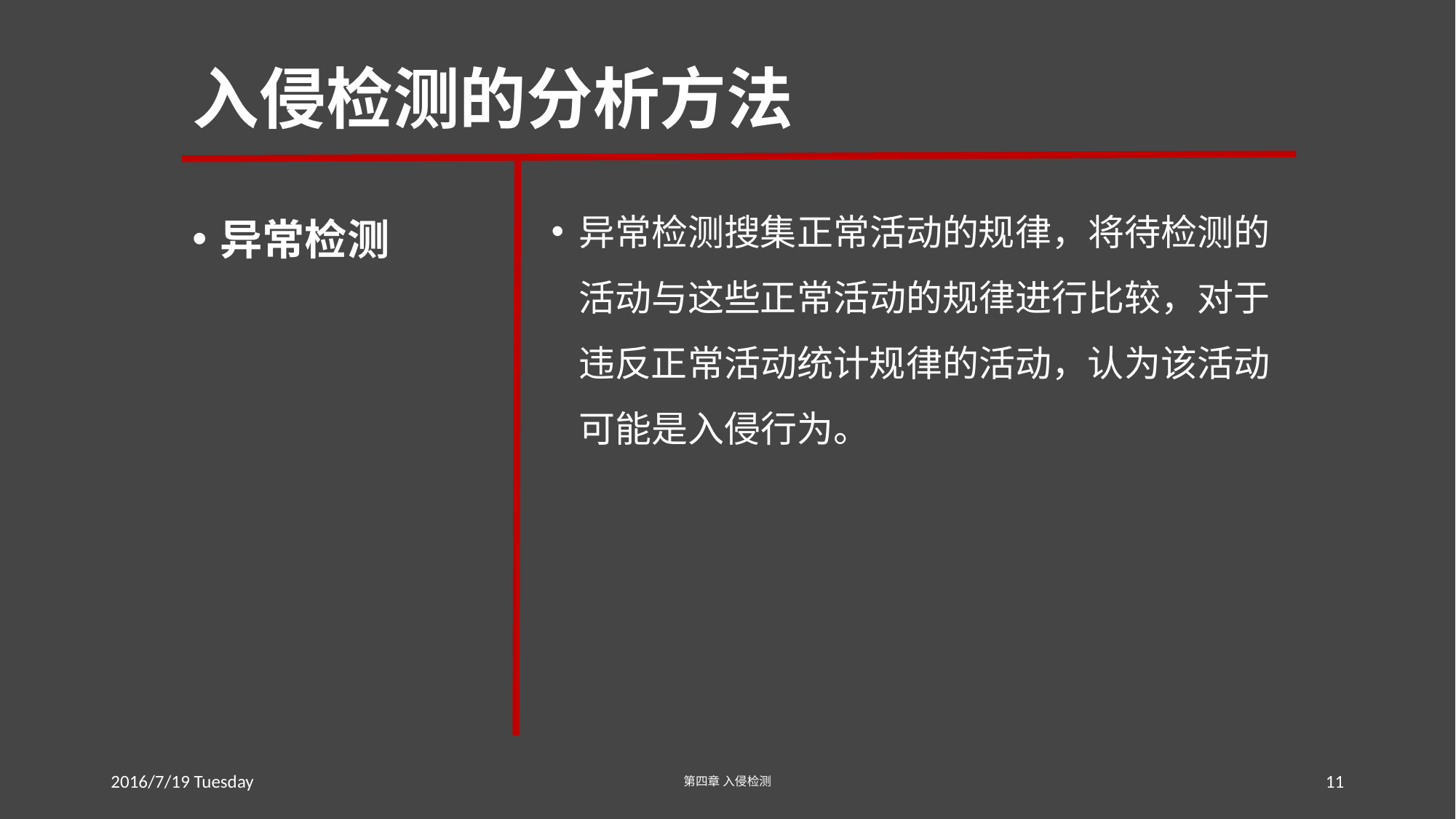

# 入侵检测的分析方法
异常检测
异常检测搜集正常活动的规律，将待检测的活动与这些正常活动的规律进行比较，对于违反正常活动统计规律的活动，认为该活动可能是入侵行为。
2016/7/19 Tuesday
第四章 入侵检测
11